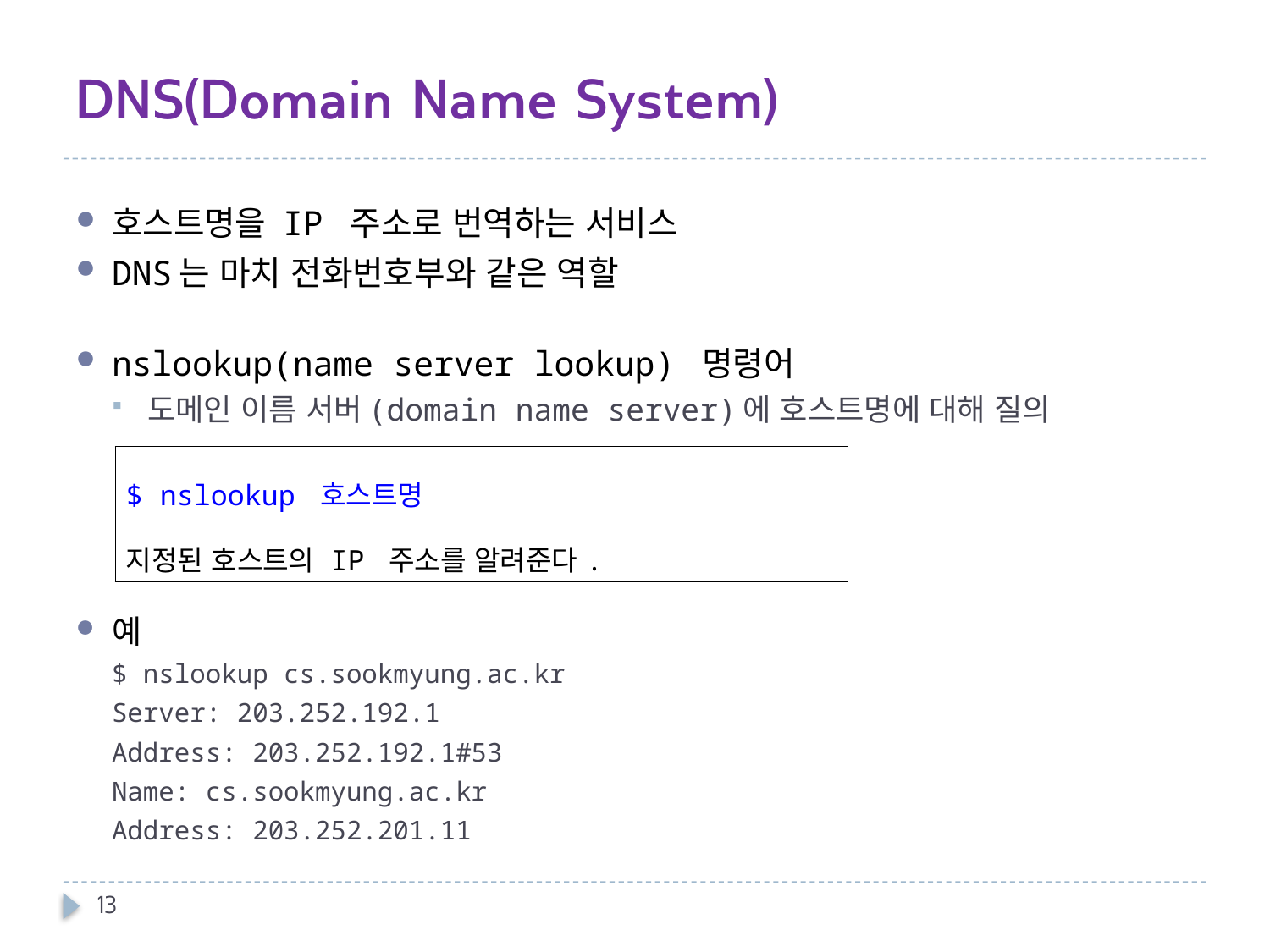

# DNS(Domain Name System)
호스트명을 IP 주소로 번역하는 서비스
DNS는 마치 전화번호부와 같은 역할

nslookup(name server lookup) 명령어
도메인 이름 서버(domain name server)에 호스트명에 대해 질의

예
$ nslookup cs.sookmyung.ac.kr
Server: 203.252.192.1
Address: 203.252.192.1#53
Name: cs.sookmyung.ac.kr
Address: 203.252.201.11

| $ nslookup 호스트명 지정된 호스트의 IP 주소를 알려준다. |
| --- |
13